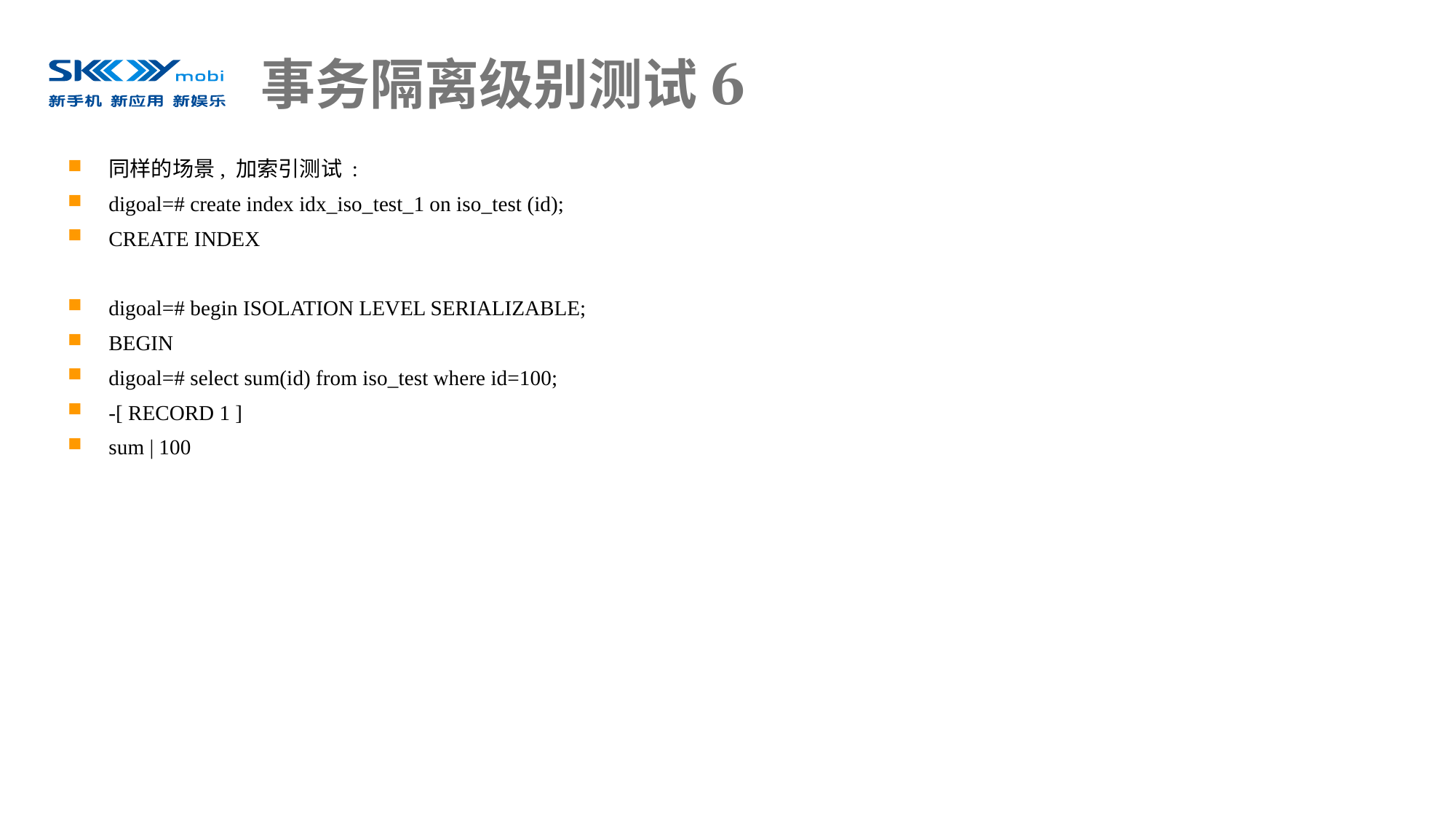

# 事务隔离级别测试6
同样的场景, 加索引测试 :
digoal=# create index idx_iso_test_1 on iso_test (id);
CREATE INDEX

digoal=# begin ISOLATION LEVEL SERIALIZABLE;
BEGIN
digoal=# select sum(id) from iso_test where id=100;
-[ RECORD 1 ]
sum | 100